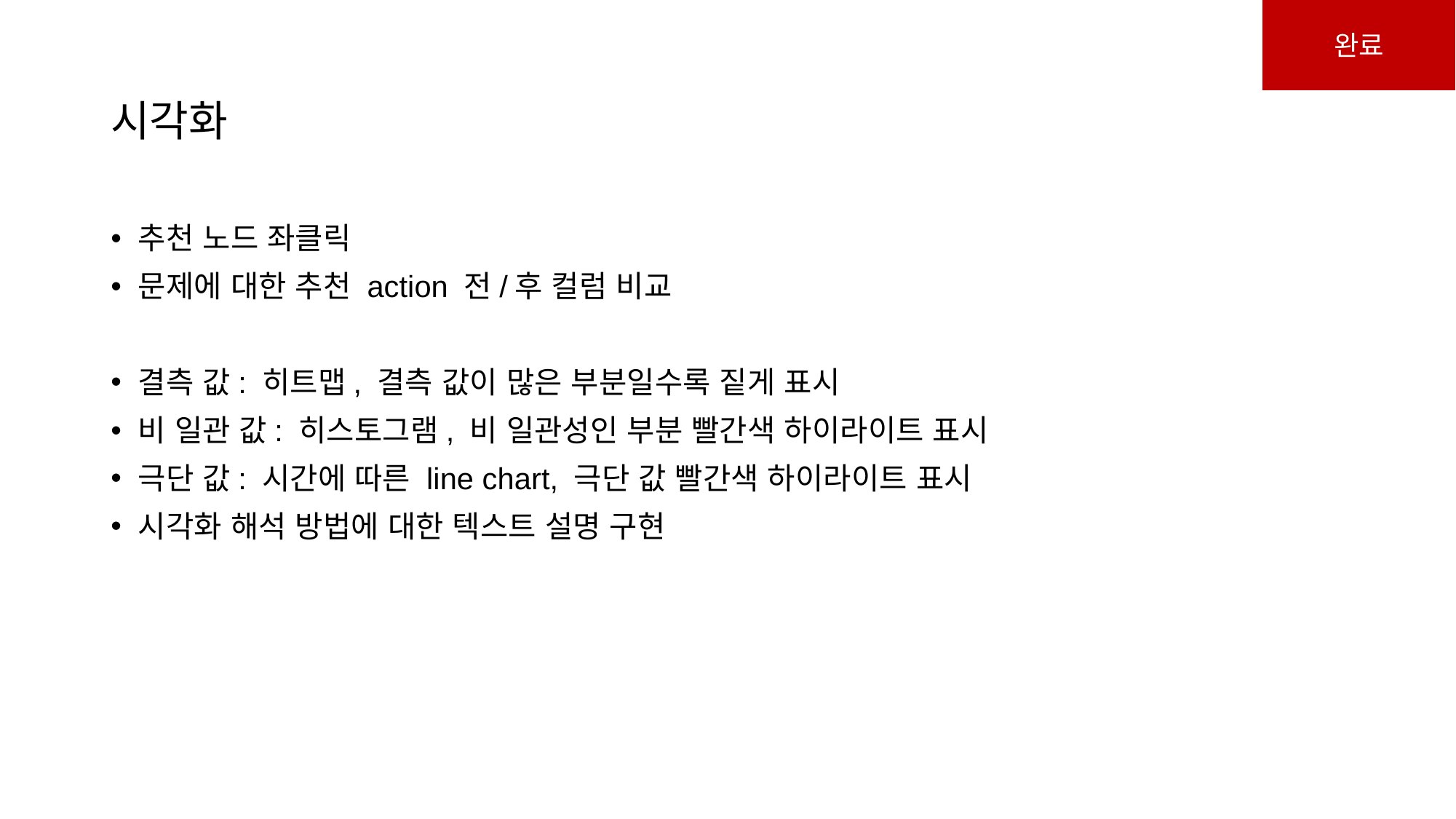

완료
# 시각화
추천 노드 좌클릭
문제에 대한 추천 action 전/후 컬럼 비교

결측 값: 히트맵, 결측 값이 많은 부분일수록 짙게 표시
비 일관 값: 히스토그램, 비 일관성인 부분 빨간색 하이라이트 표시
극단 값: 시간에 따른 line chart, 극단 값 빨간색 하이라이트 표시
시각화 해석 방법에 대한 텍스트 설명 구현